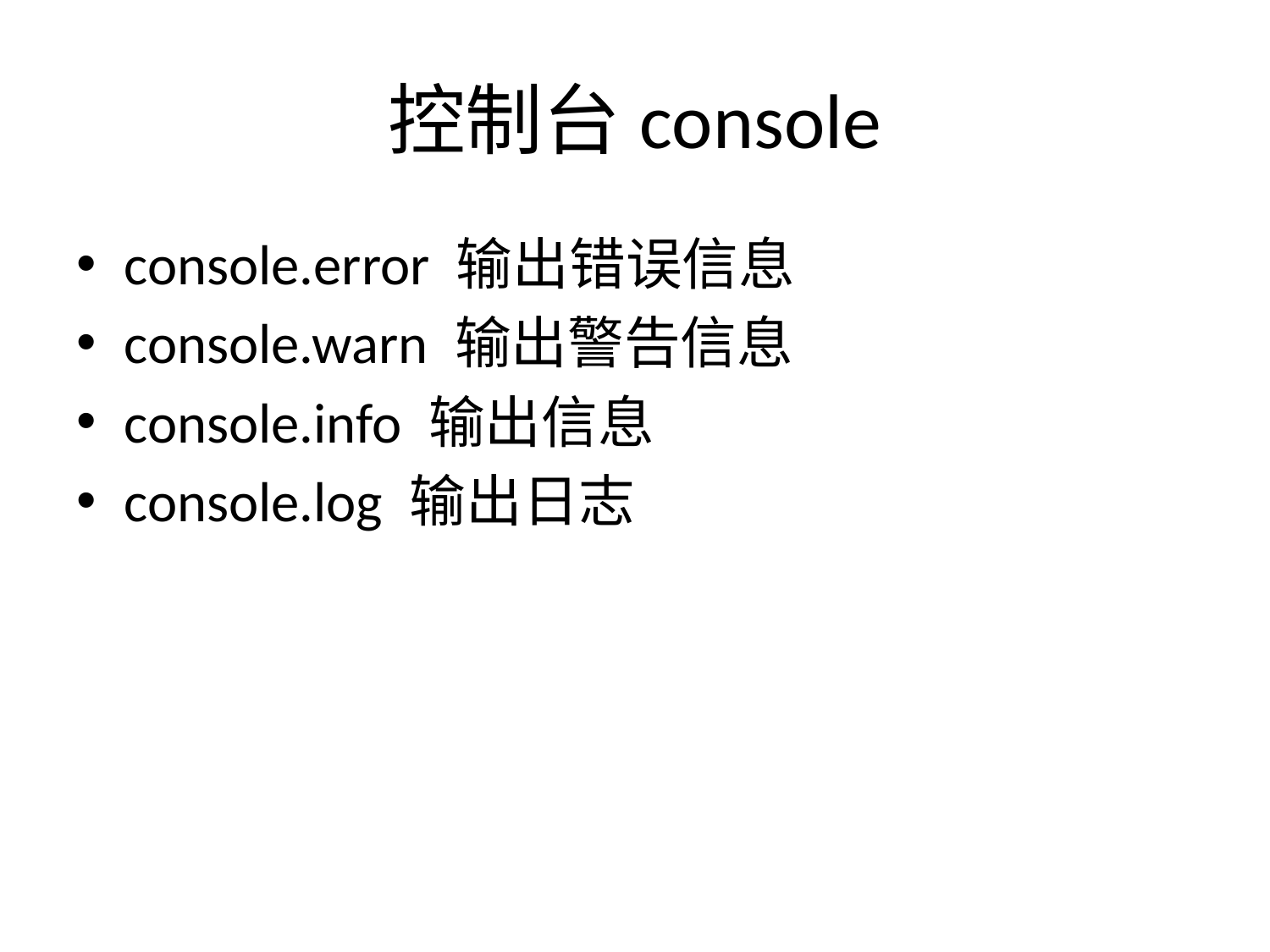

# 控制台console
console.error 输出错误信息
console.warn 输出警告信息
console.info 输出信息
console.log 输出日志